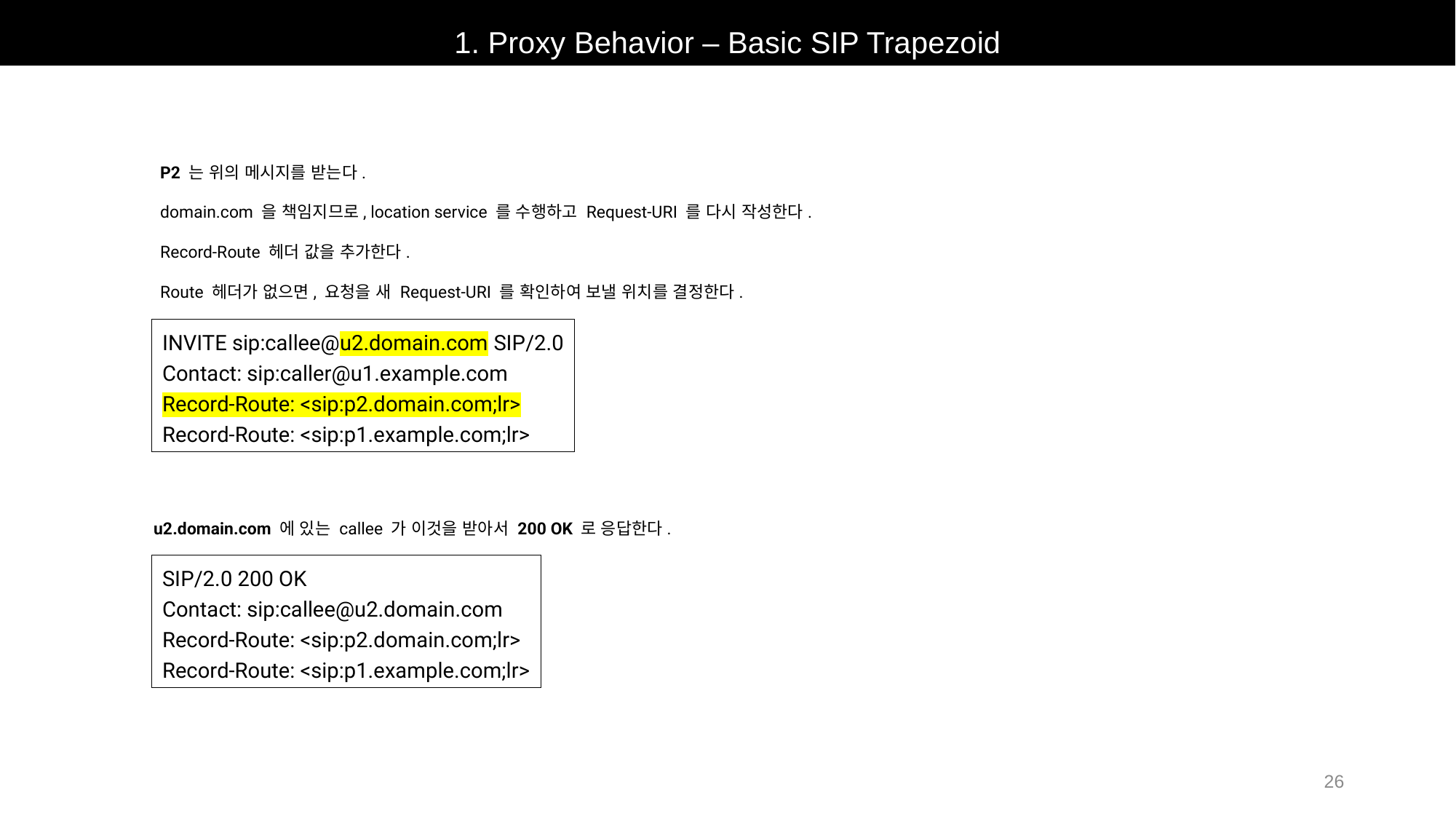

# 1. Proxy Behavior – Basic SIP Trapezoid
P2 는 위의 메시지를 받는다.
domain.com 을 책임지므로, location service 를 수행하고 Request-URI 를 다시 작성한다.
Record-Route 헤더 값을 추가한다.
Route 헤더가 없으면, 요청을 새 Request-URI 를 확인하여 보낼 위치를 결정한다.
INVITE sip:callee@u2.domain.com SIP/2.0
Contact: sip:caller@u1.example.com
Record-Route: <sip:p2.domain.com;lr>
Record-Route: <sip:p1.example.com;lr>
u2.domain.com 에 있는 callee 가 이것을 받아서 200 OK 로 응답한다.
SIP/2.0 200 OK
Contact: sip:callee@u2.domain.com
Record-Route: <sip:p2.domain.com;lr>
Record-Route: <sip:p1.example.com;lr>
26